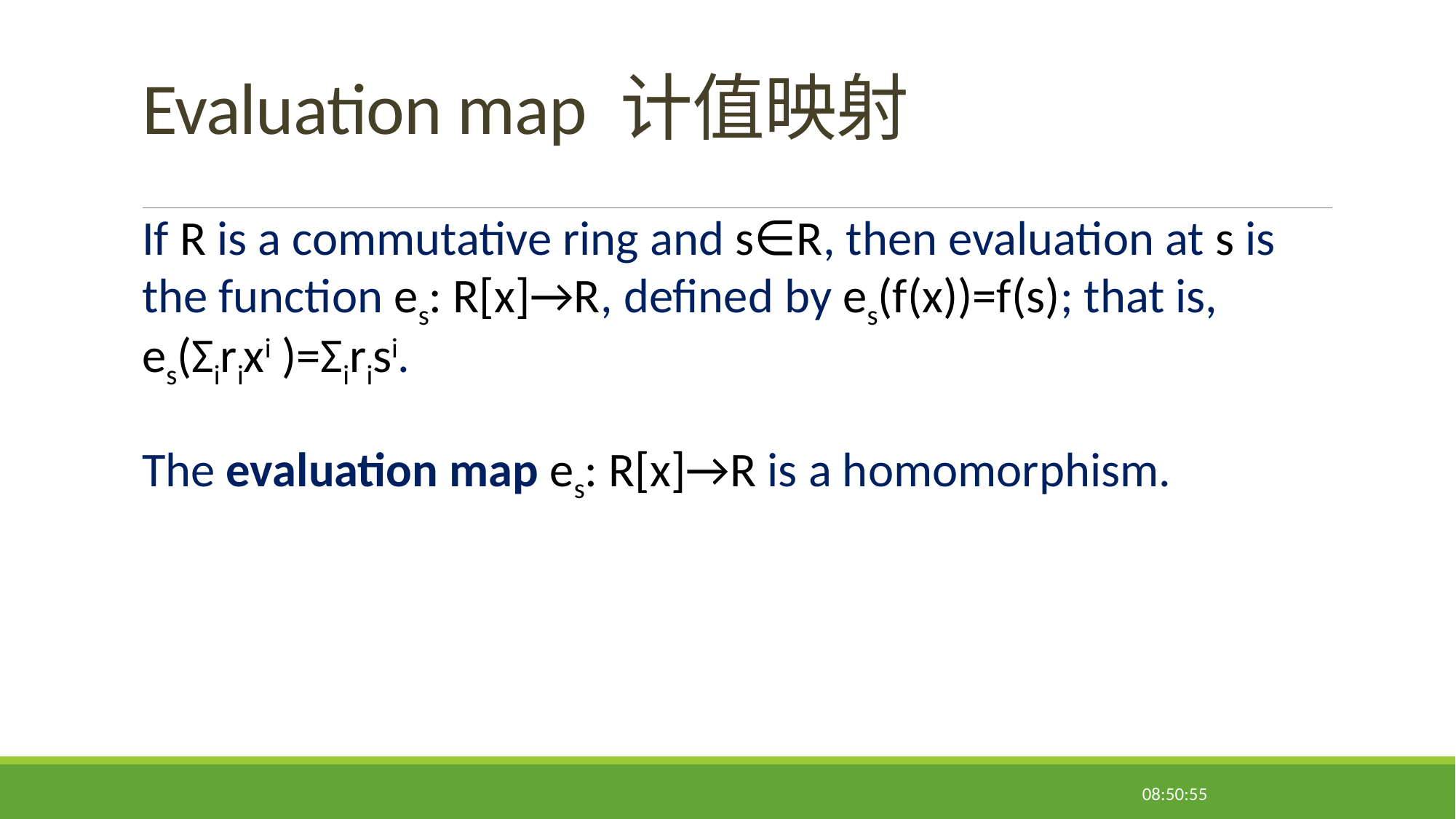

# Evaluation map 计值映射
If R is a commutative ring and s∈R, then evaluation at s is the function es: R[x]→R, defined by es(f(x))=f(s); that is, es(Σirixi )=Σirisi.
The evaluation map es: R[x]→R is a homomorphism.

08:50:55